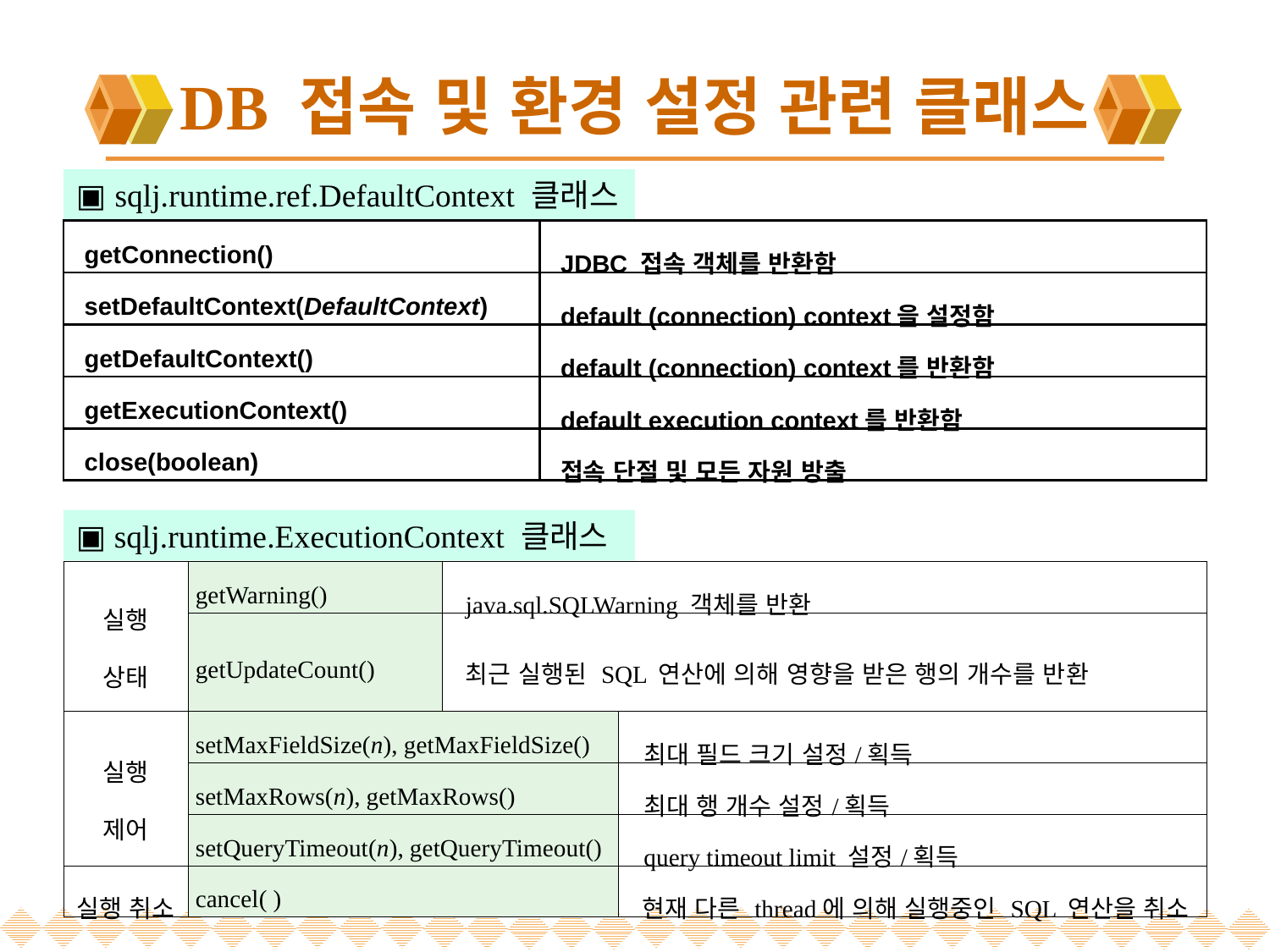

# DB 접속 및 환경 설정 관련 클래스
▣ sqlj.runtime.ref.DefaultContext 클래스
| getConnection() | JDBC 접속 객체를 반환함 |
| --- | --- |
| setDefaultContext(DefaultContext) | default (connection) context을 설정함 |
| getDefaultContext() | default (connection) context를 반환함 |
| getExecutionContext() | default execution context를 반환함 |
| close(boolean) | 접속 단절 및 모든 자원 방출 |
▣ sqlj.runtime.ExecutionContext 클래스
| 실행 상태 | getWarning() | java.sql.SQLWarning 객체를 반환 |  |
| --- | --- | --- | --- |
|  | getUpdateCount() | 최근 실행된 SQL 연산에 의해 영향을 받은 행의 개수를 반환 |  |
| 실행 제어 | setMaxFieldSize(n), getMaxFieldSize() |  | 최대 필드 크기 설정/획득 |
|  | setMaxRows(n), getMaxRows() |  | 최대 행 개수 설정/획득 |
|  | setQueryTimeout(n), getQueryTimeout() |  | query timeout limit 설정/획득 |
| 실행 취소 | cancel( ) |  | 현재 다른 thread에 의해 실행중인 SQL 연산을 취소 |